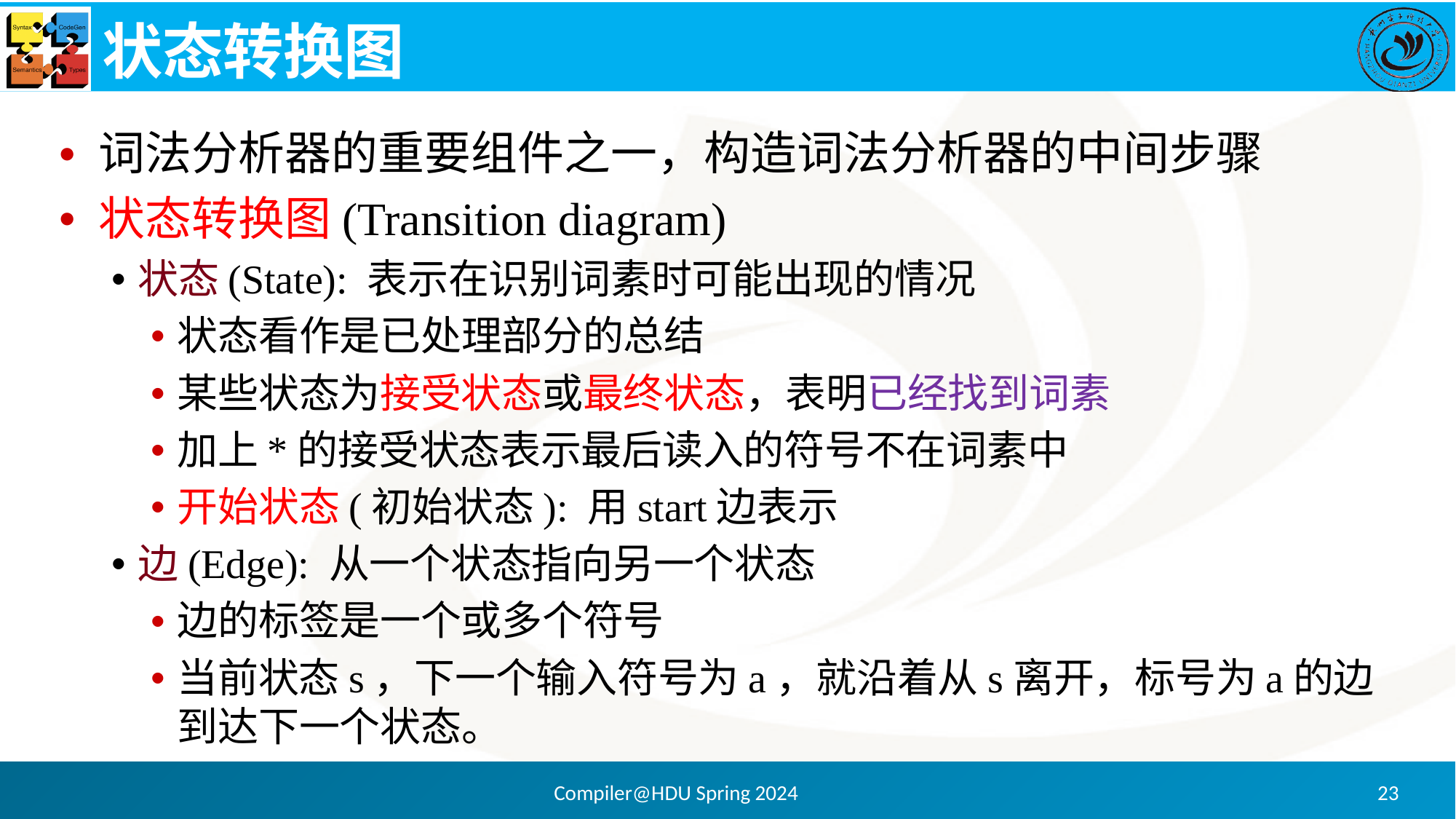

# 状态转换图
词法分析器的重要组件之一，构造词法分析器的中间步骤
状态转换图(Transition diagram)
状态(State): 表示在识别词素时可能出现的情况
状态看作是已处理部分的总结
某些状态为接受状态或最终状态，表明已经找到词素
加上*的接受状态表示最后读入的符号不在词素中
开始状态(初始状态): 用start边表示
边(Edge): 从一个状态指向另一个状态
边的标签是一个或多个符号
当前状态s，下一个输入符号为a，就沿着从s离开，标号为a的边到达下一个状态。
Compiler@HDU Spring 2024
23